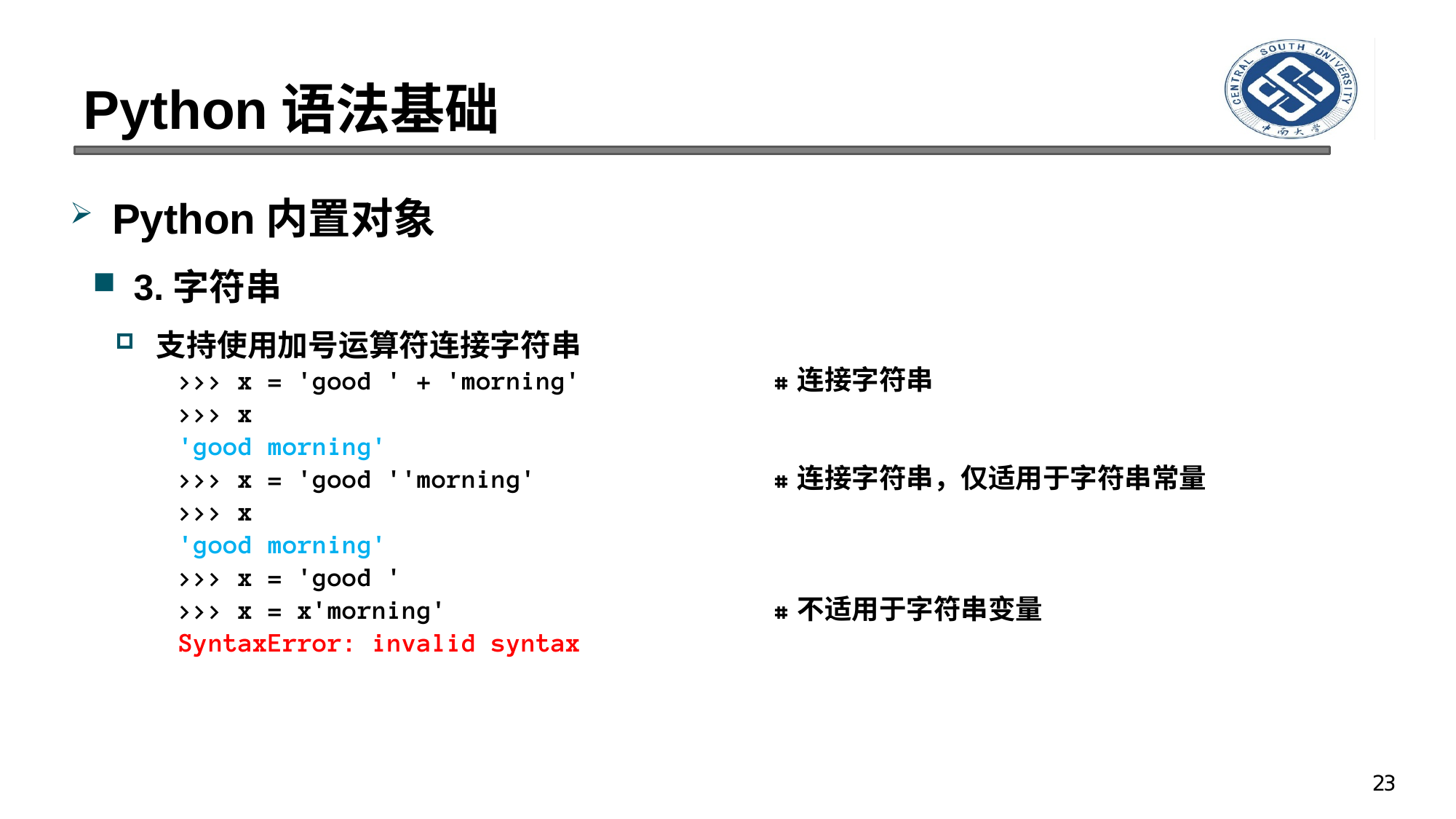

# Python语法基础
Python内置对象
3.字符串
支持使用加号运算符连接字符串
	>>> x = 'good ' + 'morning'             #连接字符串
	>>> x
	'good morning'
	>>> x = 'good ''morning'                #连接字符串，仅适用于字符串常量
	>>> x
	'good morning'
	>>> x = 'good '
	>>> x = x'morning'                      #不适用于字符串变量
	SyntaxError: invalid syntax

23